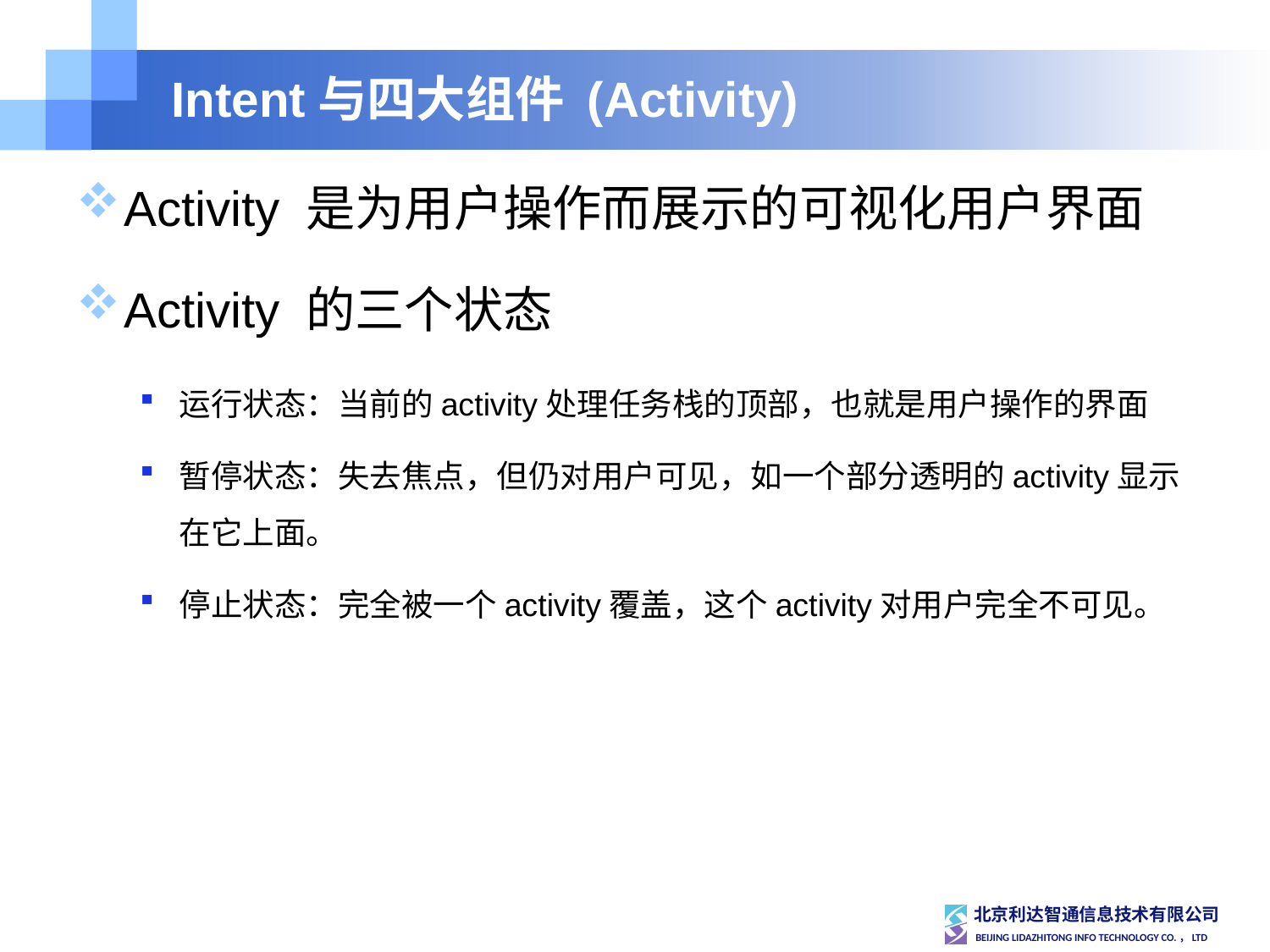

# Intent与四大组件 (Activity)
Activity 是为用户操作而展示的可视化用户界面
Activity 的三个状态
运行状态：当前的activity处理任务栈的顶部，也就是用户操作的界面
暂停状态：失去焦点，但仍对用户可见，如一个部分透明的activity显示在它上面。
停止状态：完全被一个activity覆盖，这个activity对用户完全不可见。